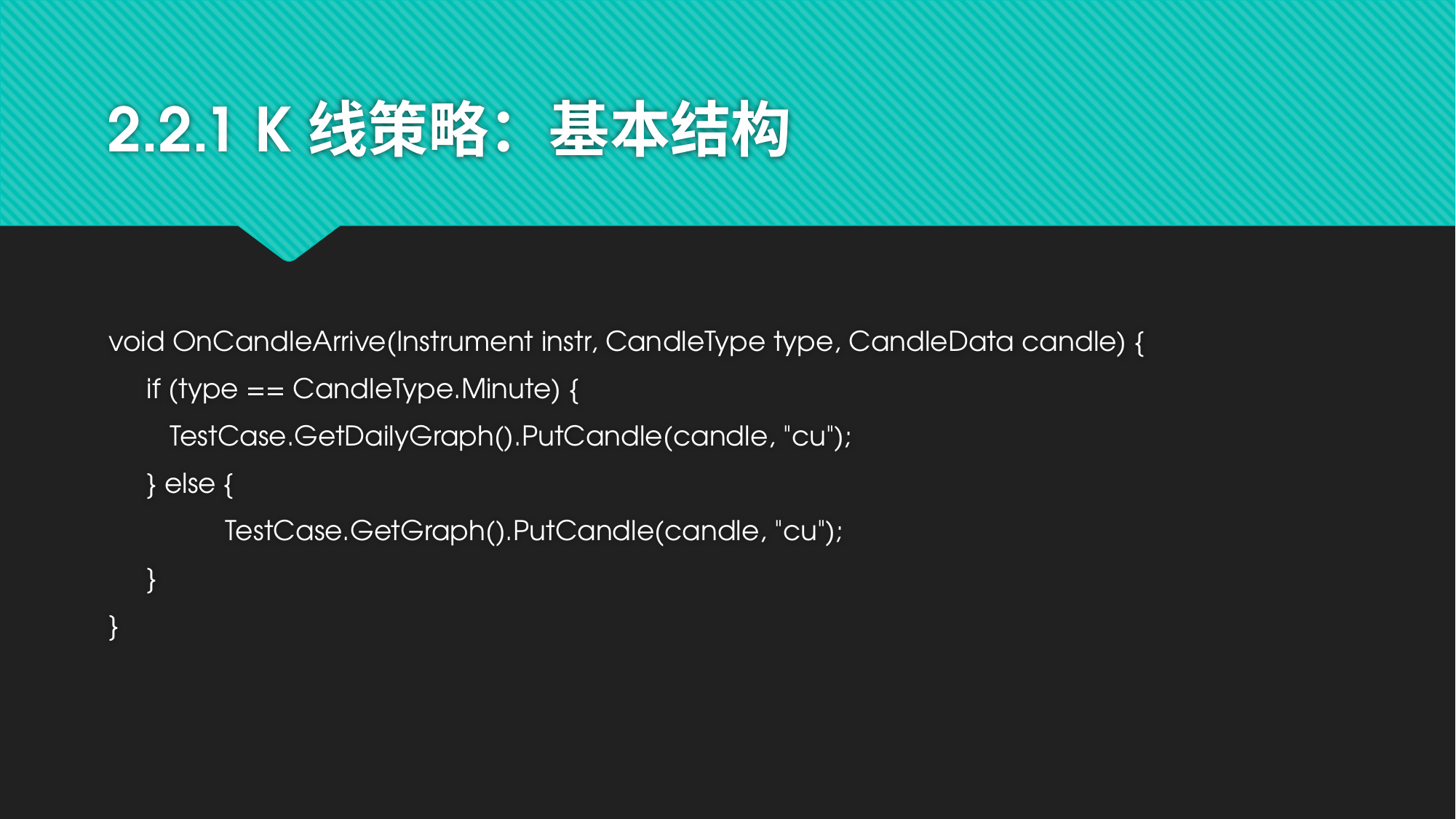

# 2.2.1 K线策略：基本结构
void OnCandleArrive(Instrument instr, CandleType type, CandleData candle) {
     if (type == CandleType.Minute) {
        TestCase.GetDailyGraph().PutCandle(candle, "cu");
     } else {
	 TestCase.GetGraph().PutCandle(candle, "cu");
     }
}